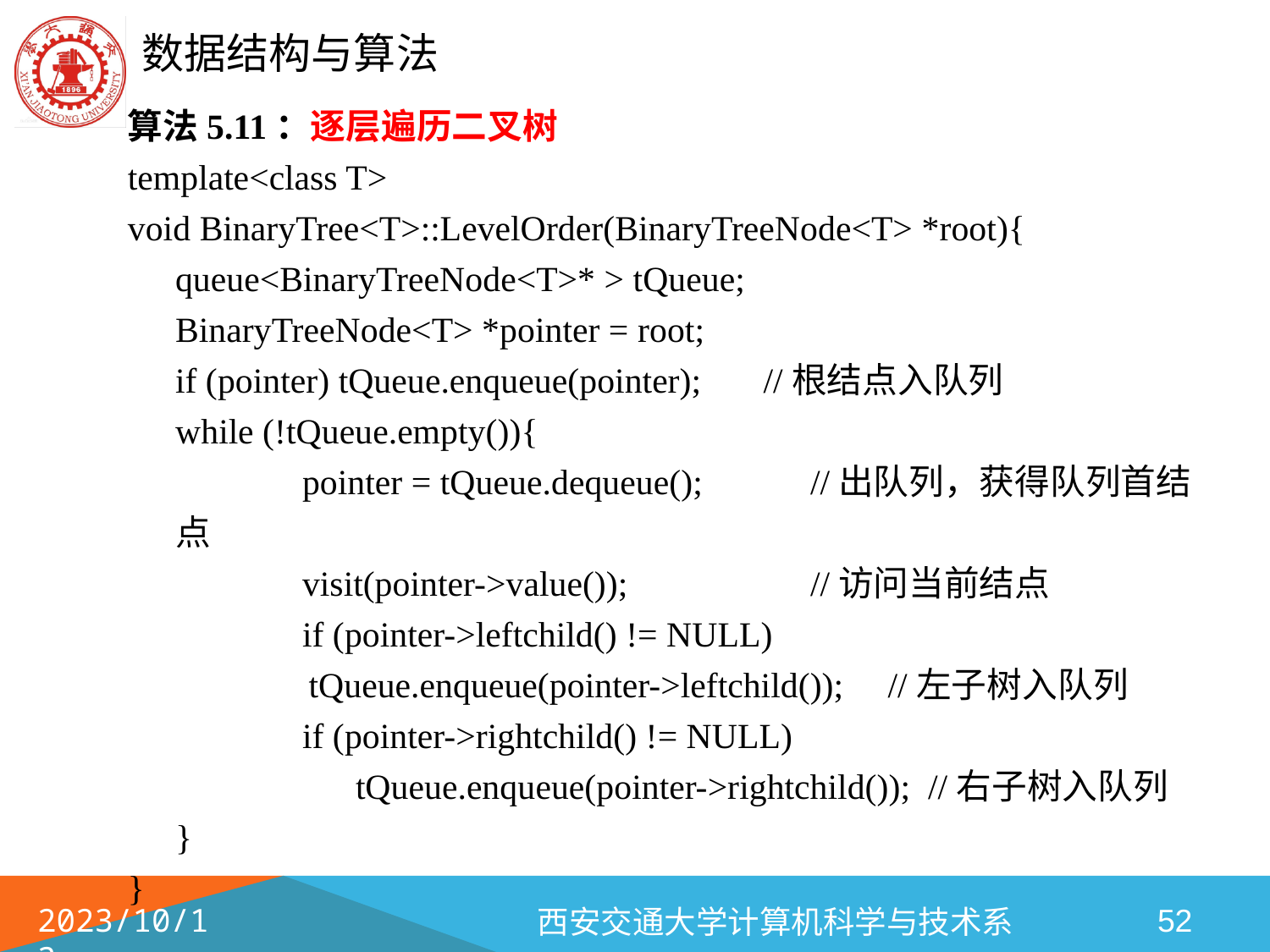

算法5.11：逐层遍历二叉树
template<class T>
void BinaryTree<T>::LevelOrder(BinaryTreeNode<T> *root){
    	queue<BinaryTreeNode<T>* > tQueue;
    	BinaryTreeNode<T> *pointer = root;
    	if (pointer) tQueue.enqueue(pointer);       //根结点入队列
    	while (!tQueue.empty()){
        	pointer = tQueue.dequeue();          	//出队列，获得队列首结点
		visit(pointer->value());             	//访问当前结点
        	if (pointer->leftchild() != NULL)
	               tQueue.enqueue(pointer->leftchild());     //左子树入队列
        	if (pointer->rightchild() != NULL)
     	       	      tQueue.enqueue(pointer->rightchild());  //右子树入队列
    	}
}